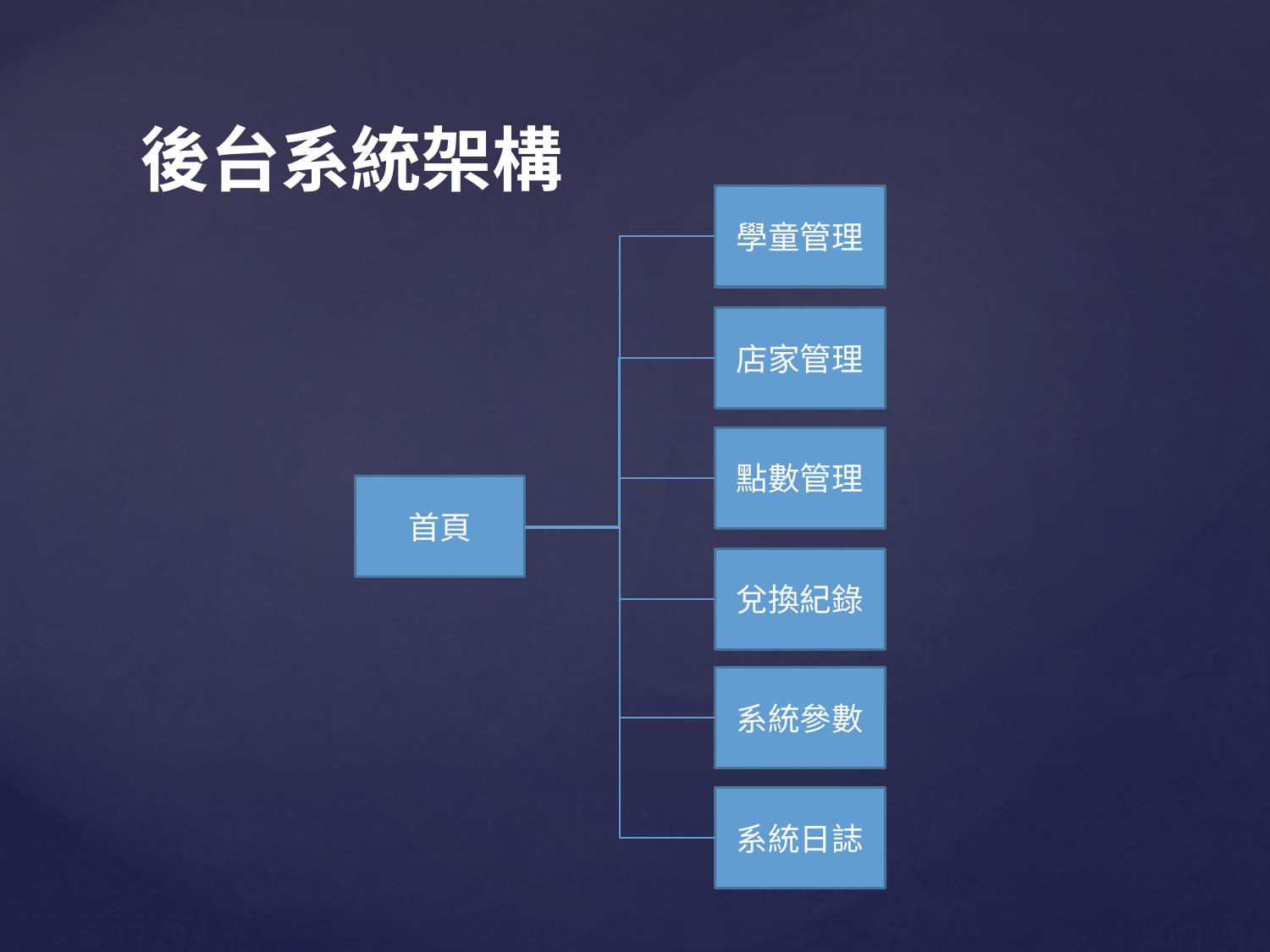

後台系統架構
學童管理
店家管理
點數管理
首頁
兌換紀錄
系統參數
系統日誌